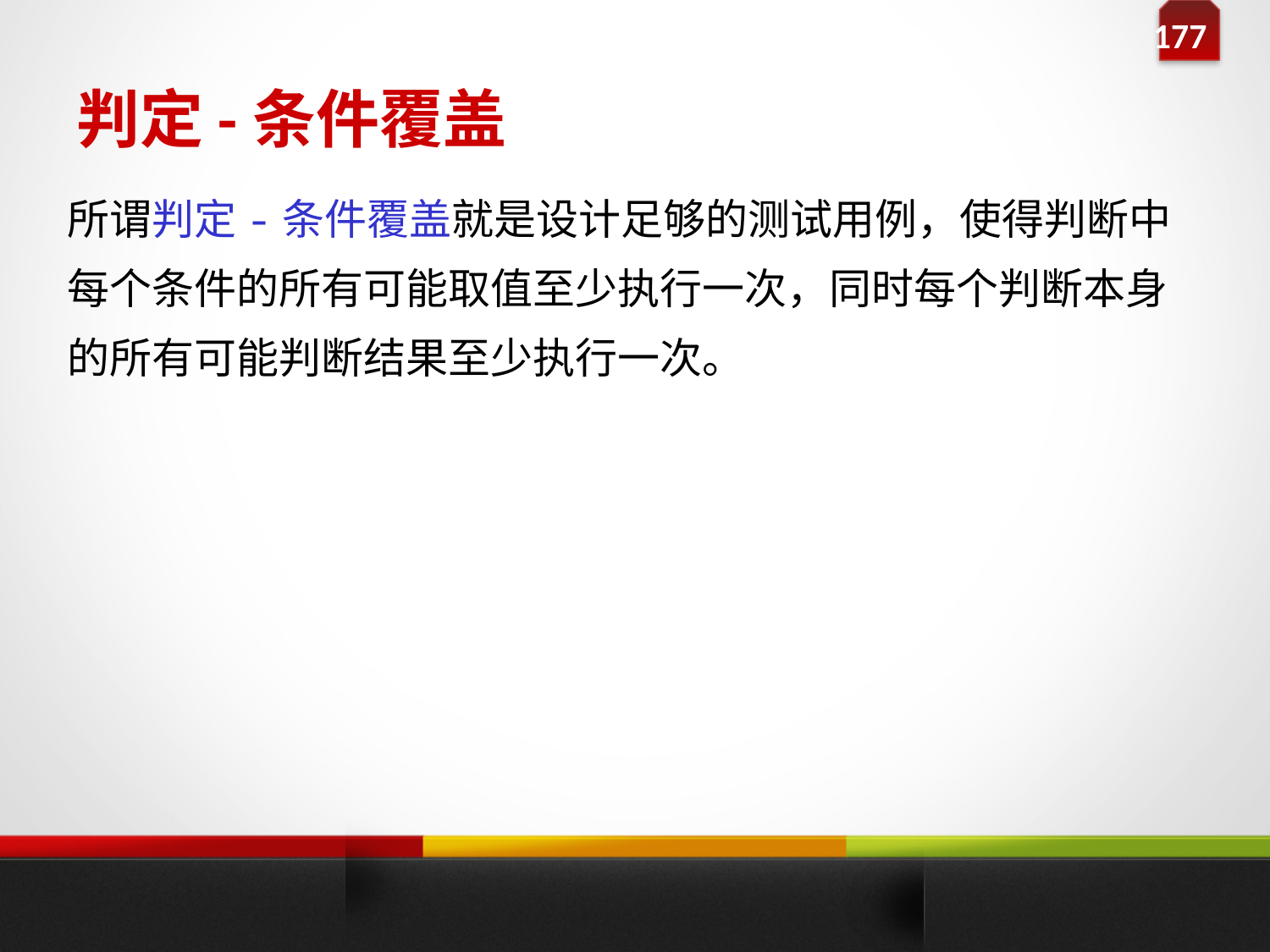

# 判定-条件覆盖
所谓判定-条件覆盖就是设计足够的测试用例，使得判断中
每个条件的所有可能取值至少执行一次，同时每个判断本身
的所有可能判断结果至少执行一次。